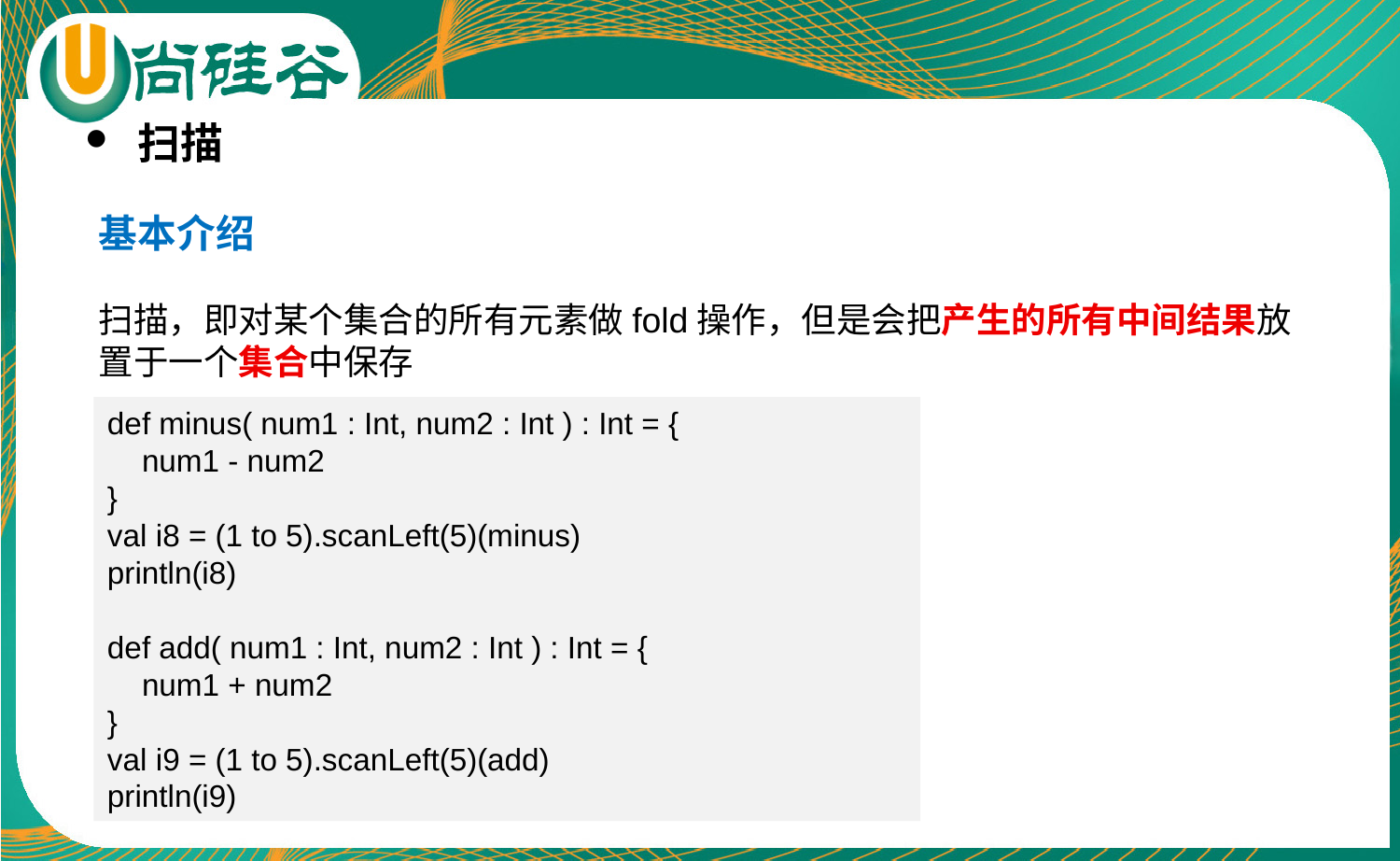

扫描

基本介绍

扫描，即对某个集合的所有元素做fold操作，但是会把产生的所有中间结果放置于一个集合中保存

def minus( num1 : Int, num2 : Int ) : Int = {
    num1 - num2
}
val i8 = (1 to 5).scanLeft(5)(minus)
println(i8)

def add( num1 : Int, num2 : Int ) : Int = {
    num1 + num2
}
val i9 = (1 to 5).scanLeft(5)(add)
println(i9)